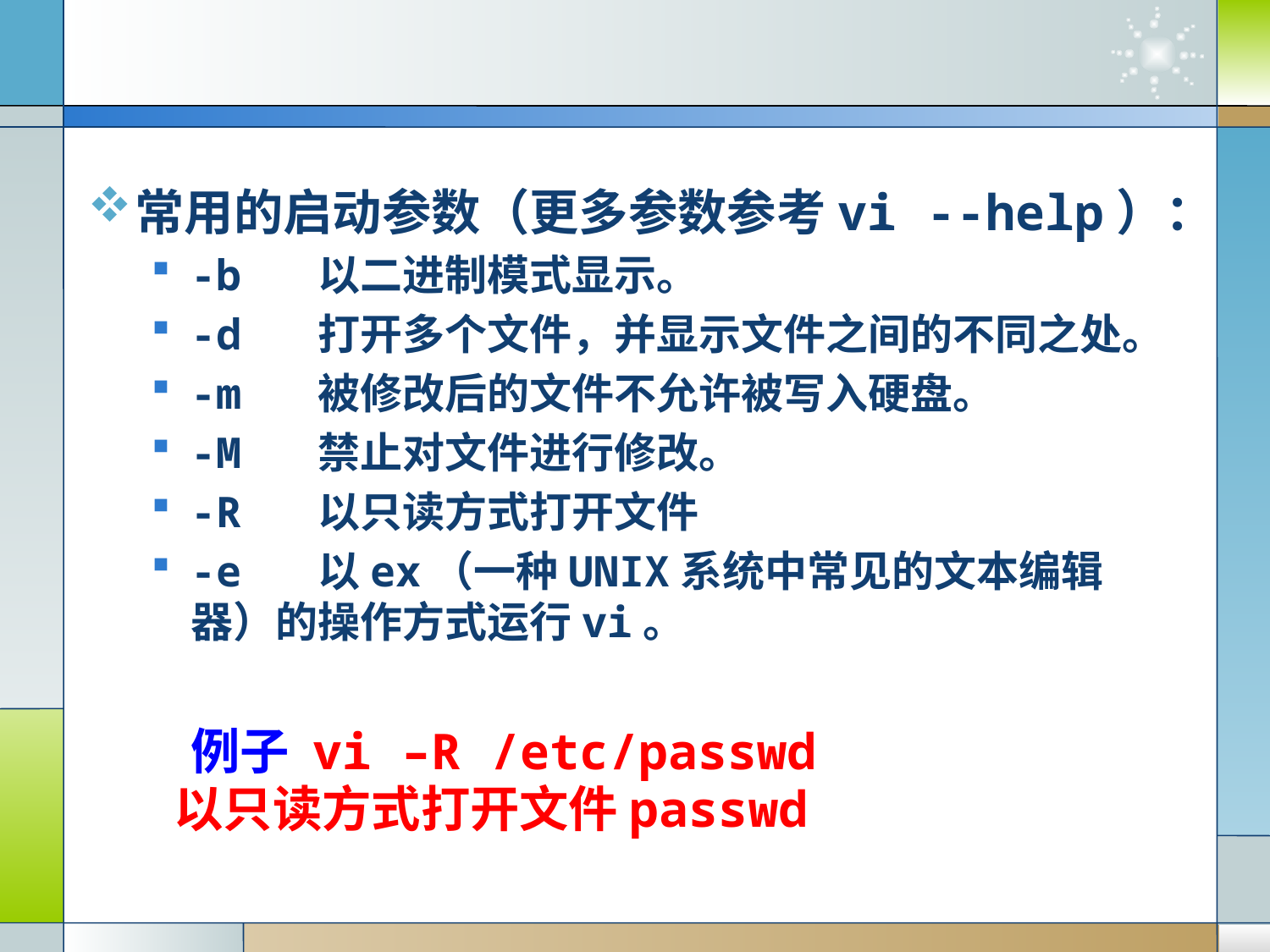

#
常用的启动参数（更多参数参考vi --help）：
-b	以二进制模式显示。
-d	打开多个文件，并显示文件之间的不同之处。
-m	被修改后的文件不允许被写入硬盘。
-M	禁止对文件进行修改。
-R	以只读方式打开文件
-e	以ex（一种UNIX系统中常见的文本编辑器）的操作方式运行vi。

	例子 vi –R /etc/passwd
 以只读方式打开文件passwd